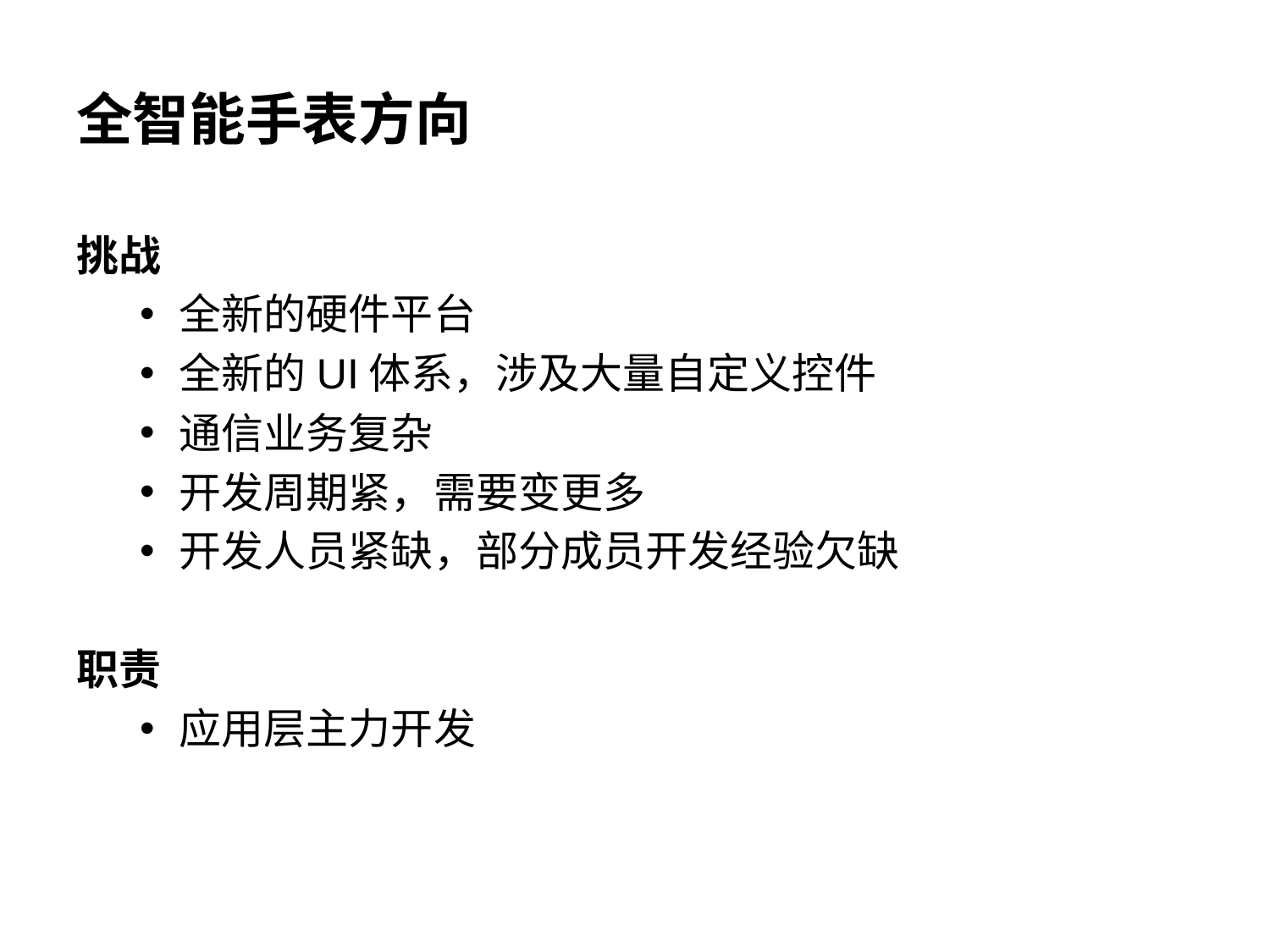

# 全智能手表方向
挑战
全新的硬件平台
全新的UI体系，涉及大量自定义控件
通信业务复杂
开发周期紧，需要变更多
开发人员紧缺，部分成员开发经验欠缺

职责
应用层主力开发